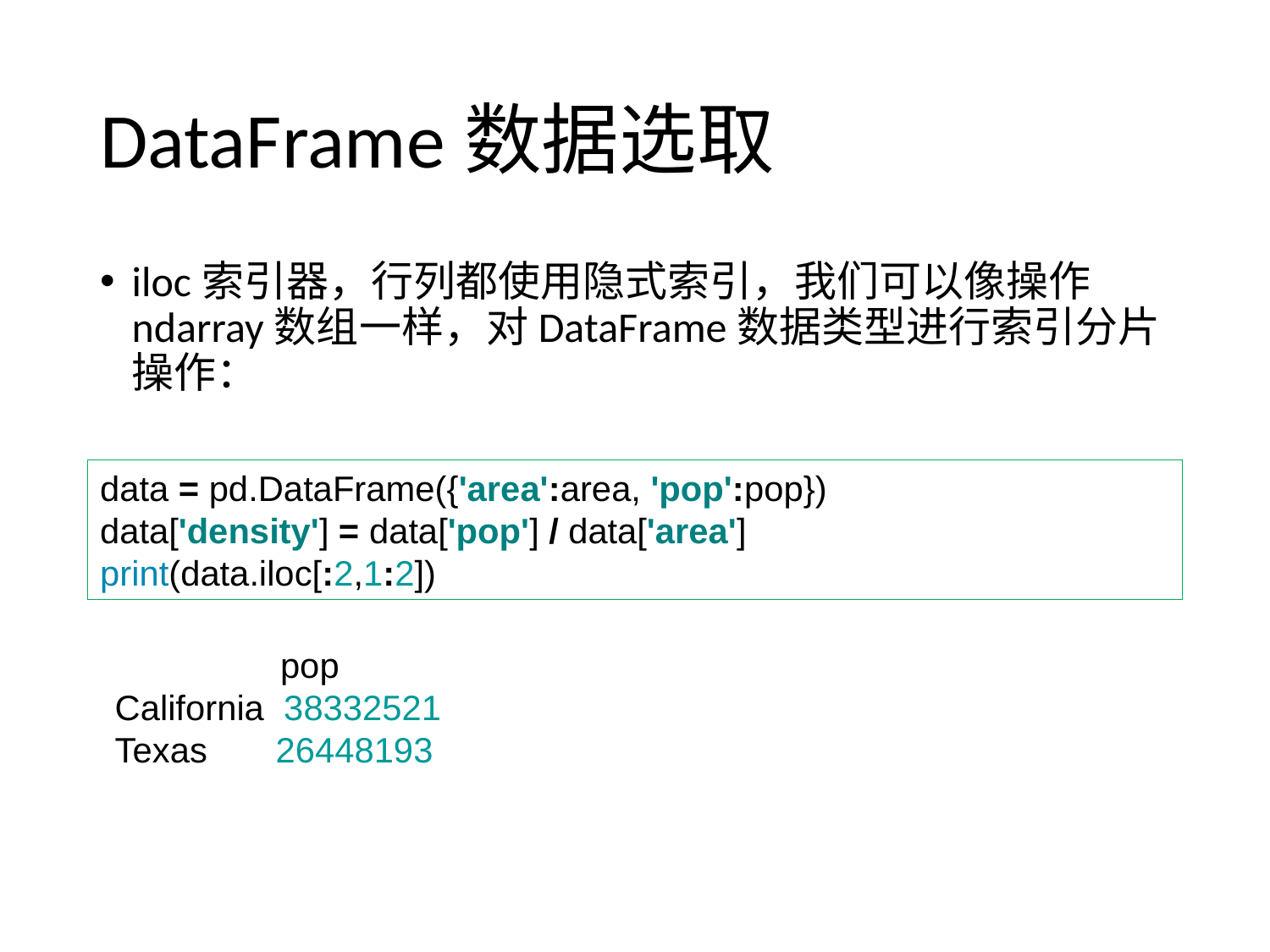

# DataFrame数据选取
iloc索引器，行列都使用隐式索引，我们可以像操作ndarray数组一样，对DataFrame数据类型进行索引分片操作：
data = pd.DataFrame({'area':area, 'pop':pop})
data['density'] = data['pop'] / data['area']
print(data.iloc[:2,1:2])
                 pop
California  38332521
Texas       26448193
26